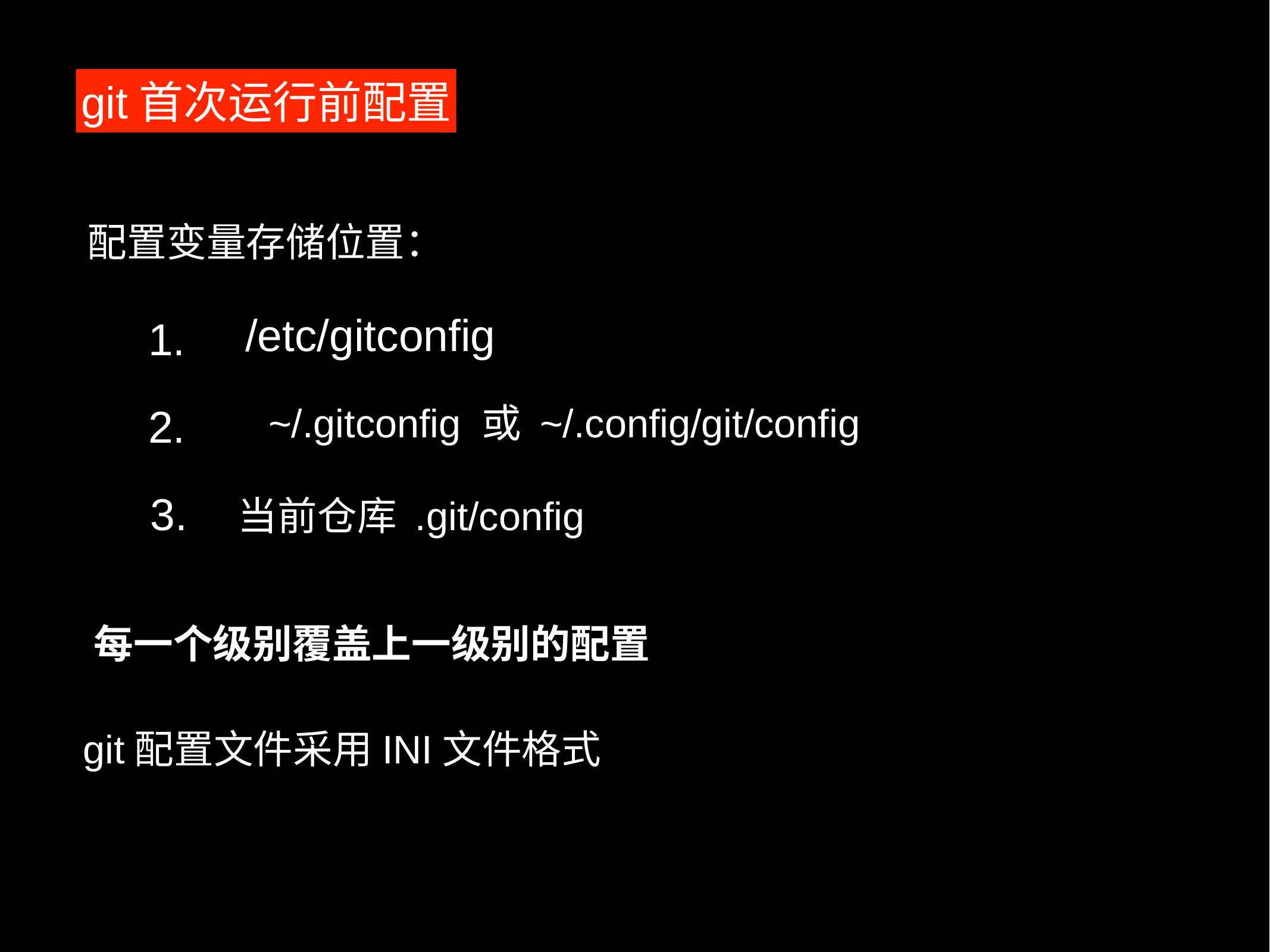

git首次运行前配置
配置变量存储位置：
/etc/gitconfig
1.
~/.gitconfig 或 ~/.config/git/config
2.
3.
当前仓库 .git/config
每一个级别覆盖上一级别的配置
git配置文件采用INI文件格式